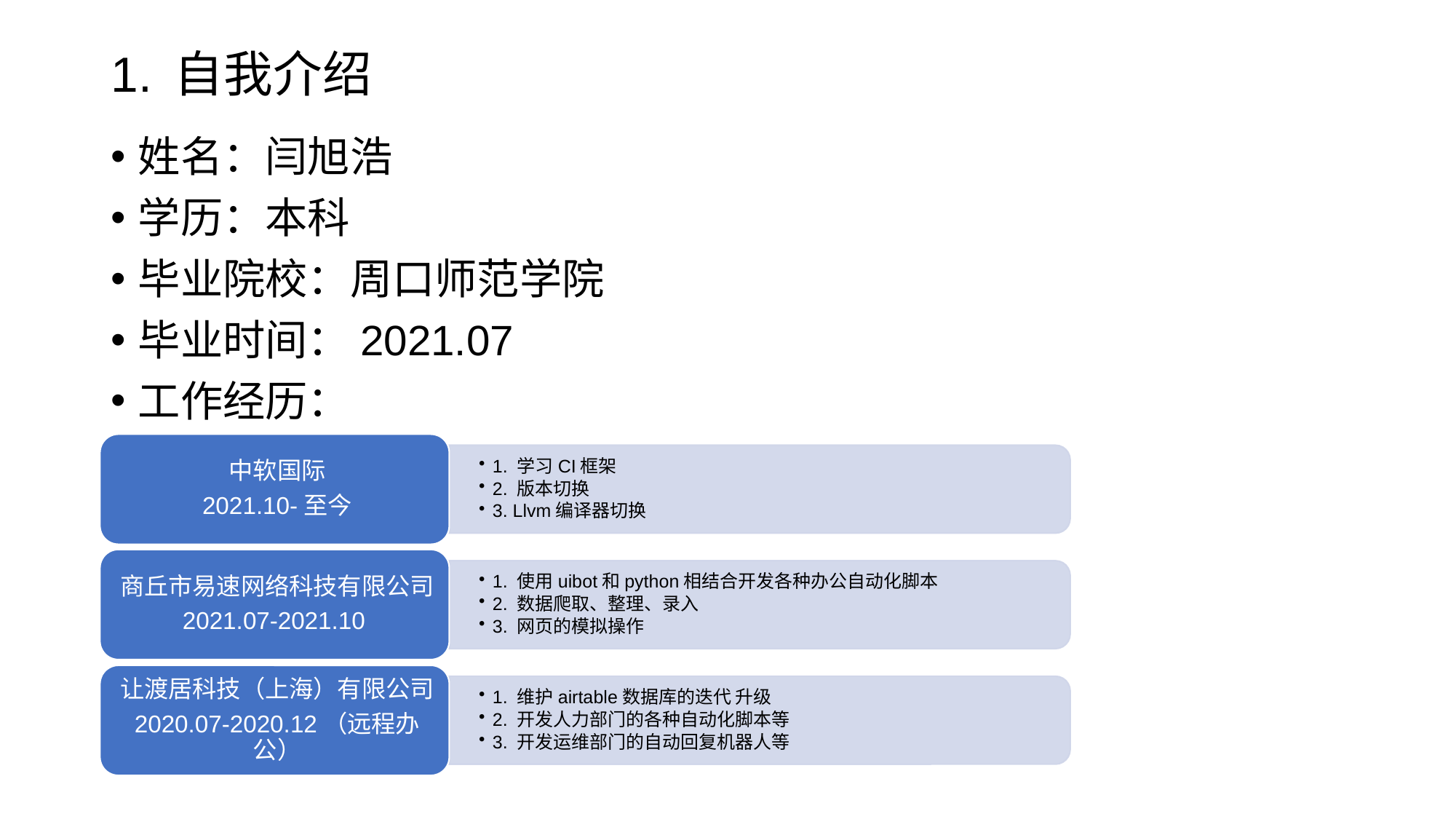

# 1. 自我介绍
姓名：闫旭浩
学历：本科
毕业院校：周口师范学院
毕业时间：2021.07
工作经历：

1. 学习CI框架
2. 版本切换
3. Llvm编译器切换
中软国际
2021.10-至今
1. 使用uibot和python相结合开发各种办公自动化脚本
2. 数据爬取、整理、录入
3. 网页的模拟操作
商丘市易速网络科技有限公司
2021.07-2021.10
1. 维护airtable数据库的迭代 升级
2. 开发人力部门的各种自动化脚本等
3. 开发运维部门的自动回复机器人等
让渡居科技（上海）有限公司
2020.07-2020.12（远程办公）